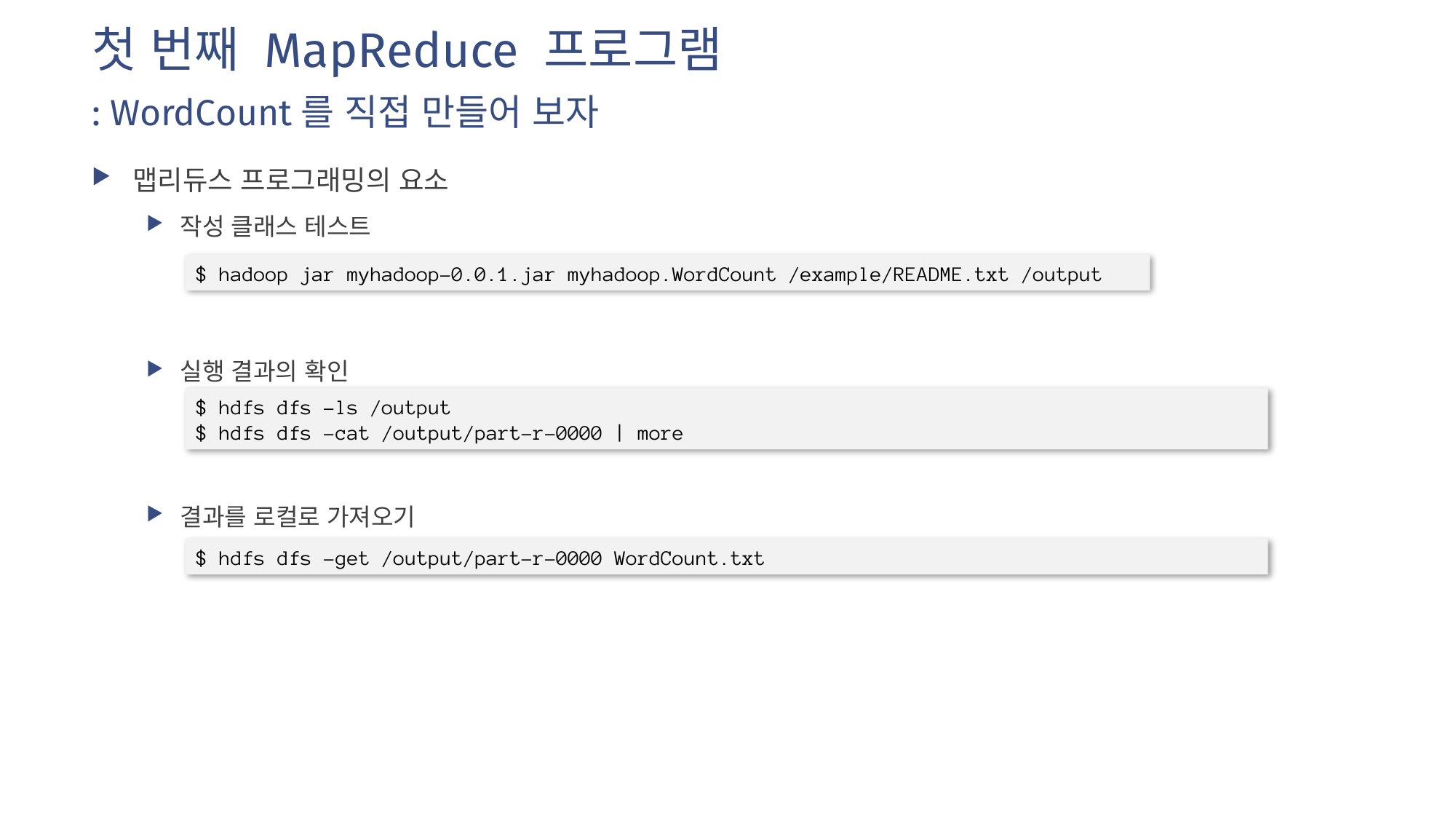

# 첫 번째 MapReduce 프로그램 : WordCount를 직접 만들어 보자
맵리듀스 프로그래밍의 요소
작성 클래스 테스트

실행 결과의 확인

결과를 로컬로 가져오기
$ hadoop jar myhadoop-0.0.1.jar myhadoop.WordCount /example/README.txt /output
$ hdfs dfs -ls /output
$ hdfs dfs -cat /output/part-r-0000 | more
$ hdfs dfs -get /output/part-r-0000 WordCount.txt